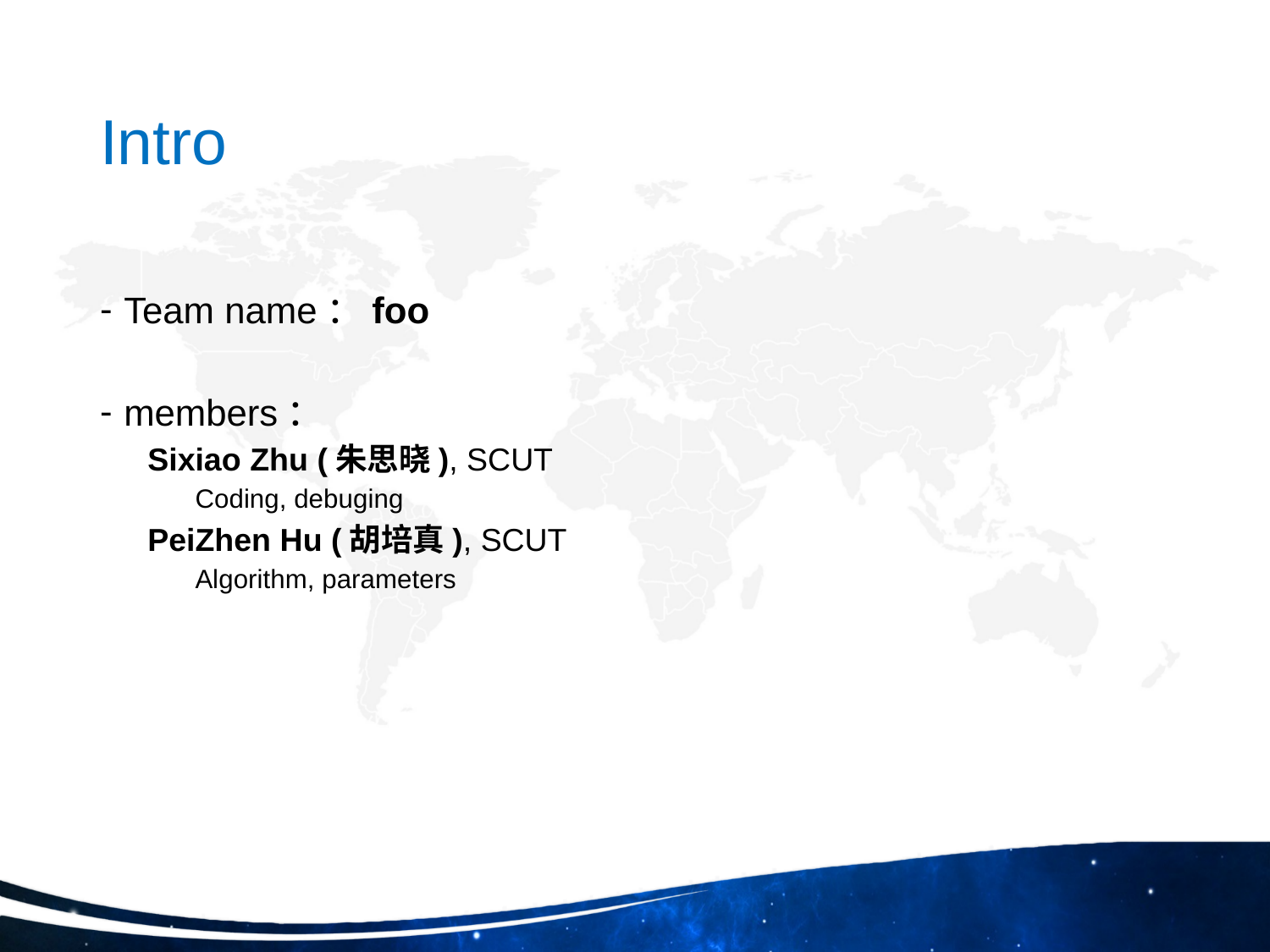

# Intro
Team name：foo

members：
Sixiao Zhu (朱思晓), SCUT
Coding, debuging
PeiZhen Hu (胡培真), SCUT
Algorithm, parameters